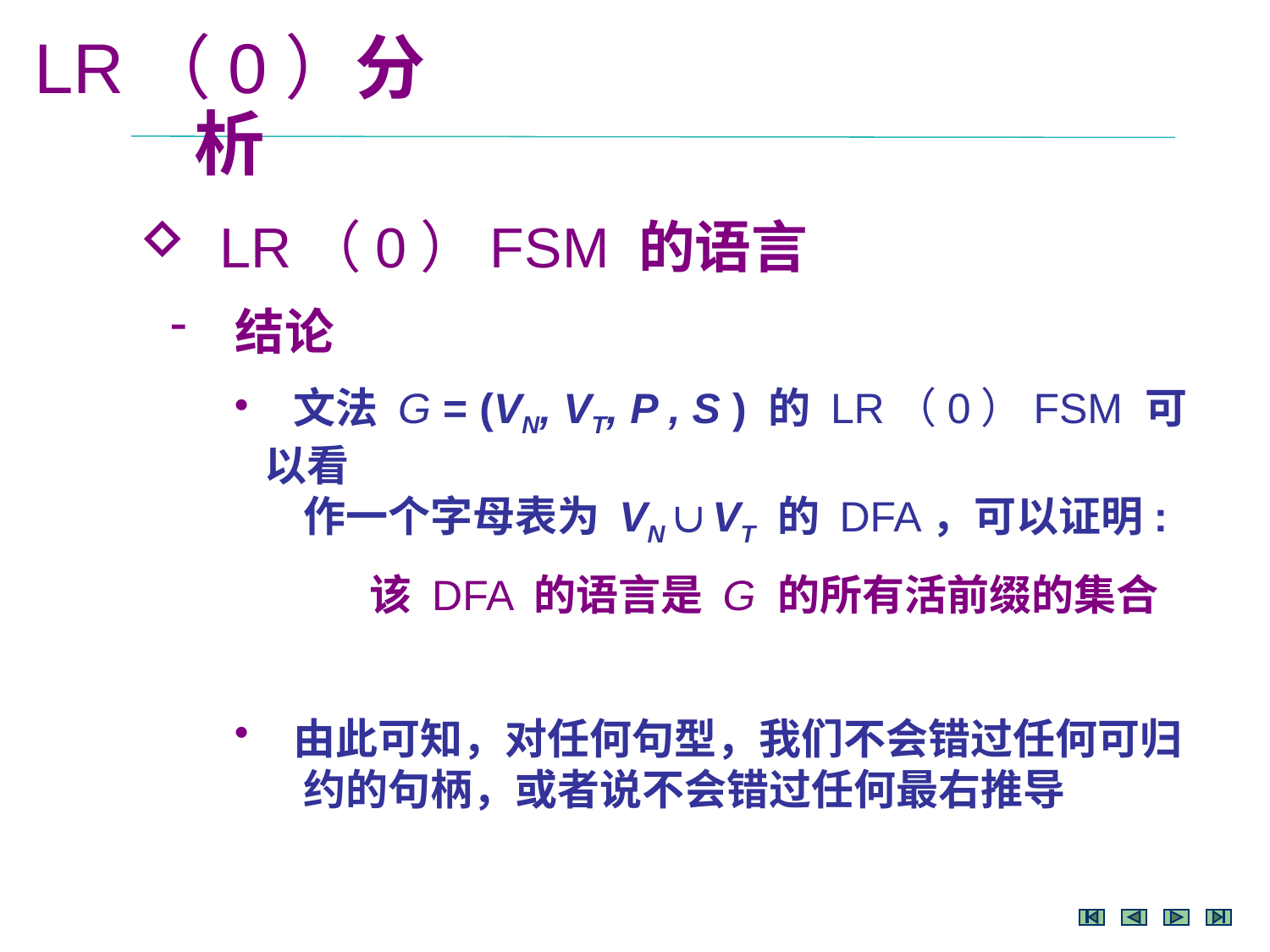

LR（0）分析
  LR（0）FSM 的语言

  结论

  文法 G = (VN, VT, P , S ) 的 LR（0）FSM 可以看
   作一个字母表为 VN ∪ VT 的 DFA，可以证明:

          该 DFA 的语言是 G 的所有活前缀的集合

  由此可知，对任何句型，我们不会错过任何可归
   约的句柄，或者说不会错过任何最右推导